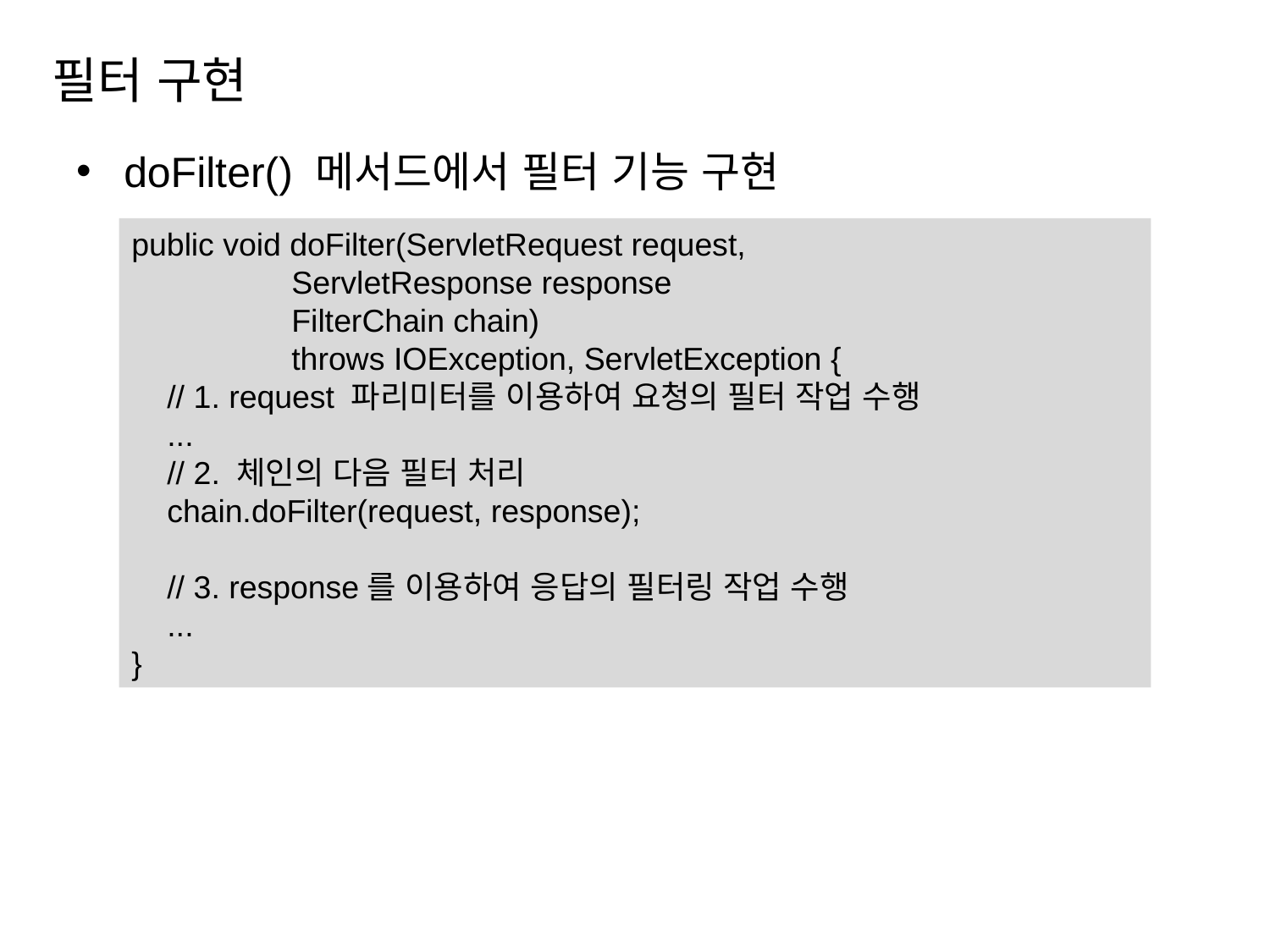

# 필터 구현
doFilter() 메서드에서 필터 기능 구현
public void doFilter(ServletRequest request,
                  ServletResponse response
                  FilterChain chain)
                  throws IOException, ServletException {
    // 1. request 파리미터를 이용하여 요청의 필터 작업 수행
    ...
    // 2. 체인의 다음 필터 처리
    chain.doFilter(request, response);

    // 3. response를 이용하여 응답의 필터링 작업 수행
    ...
}